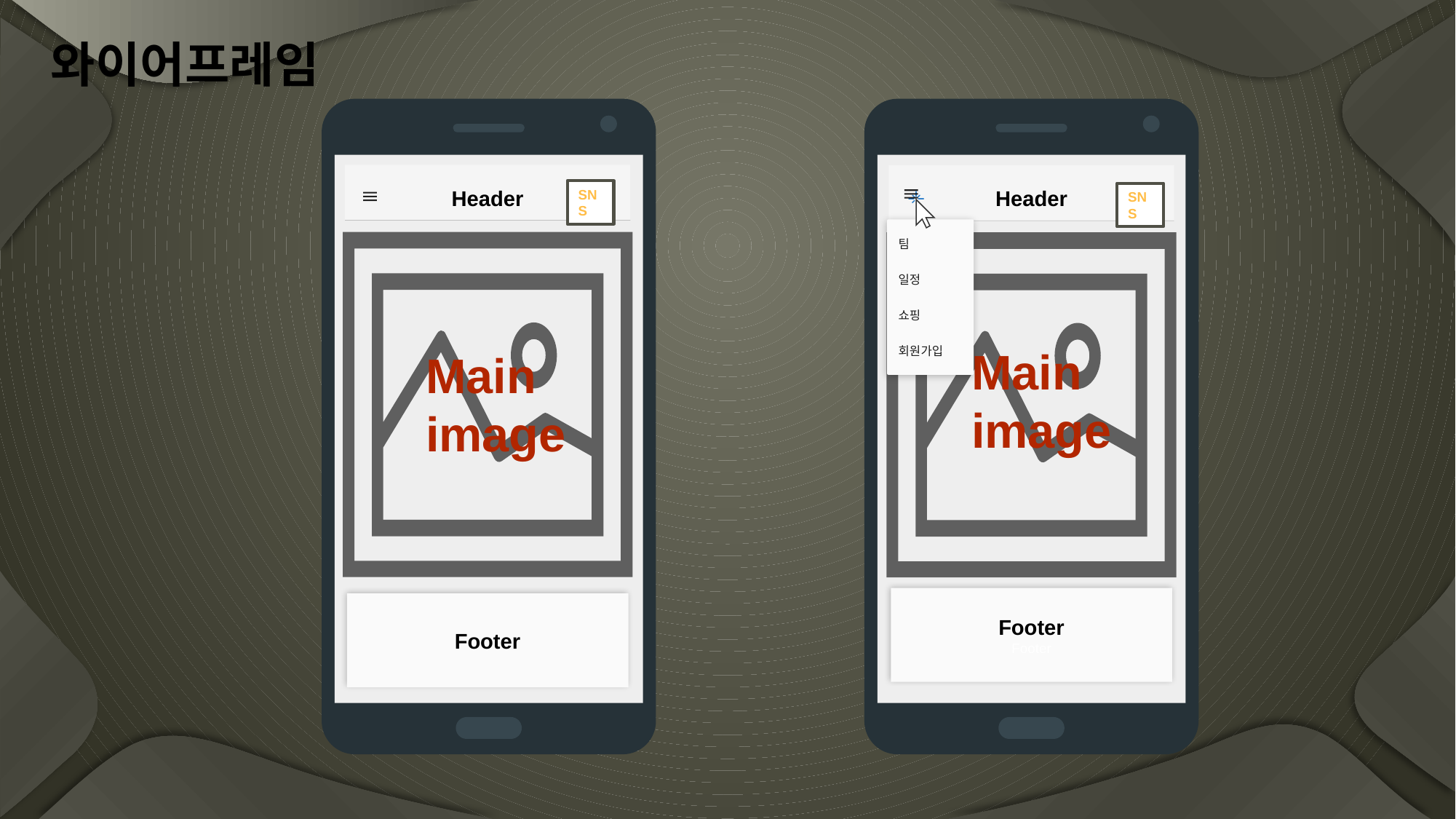

# 와이어프레임

Header

Main image
Footer

Header

Main image
Footer
Footer

팀
일정
쇼핑
회원가입
SNS
SNS